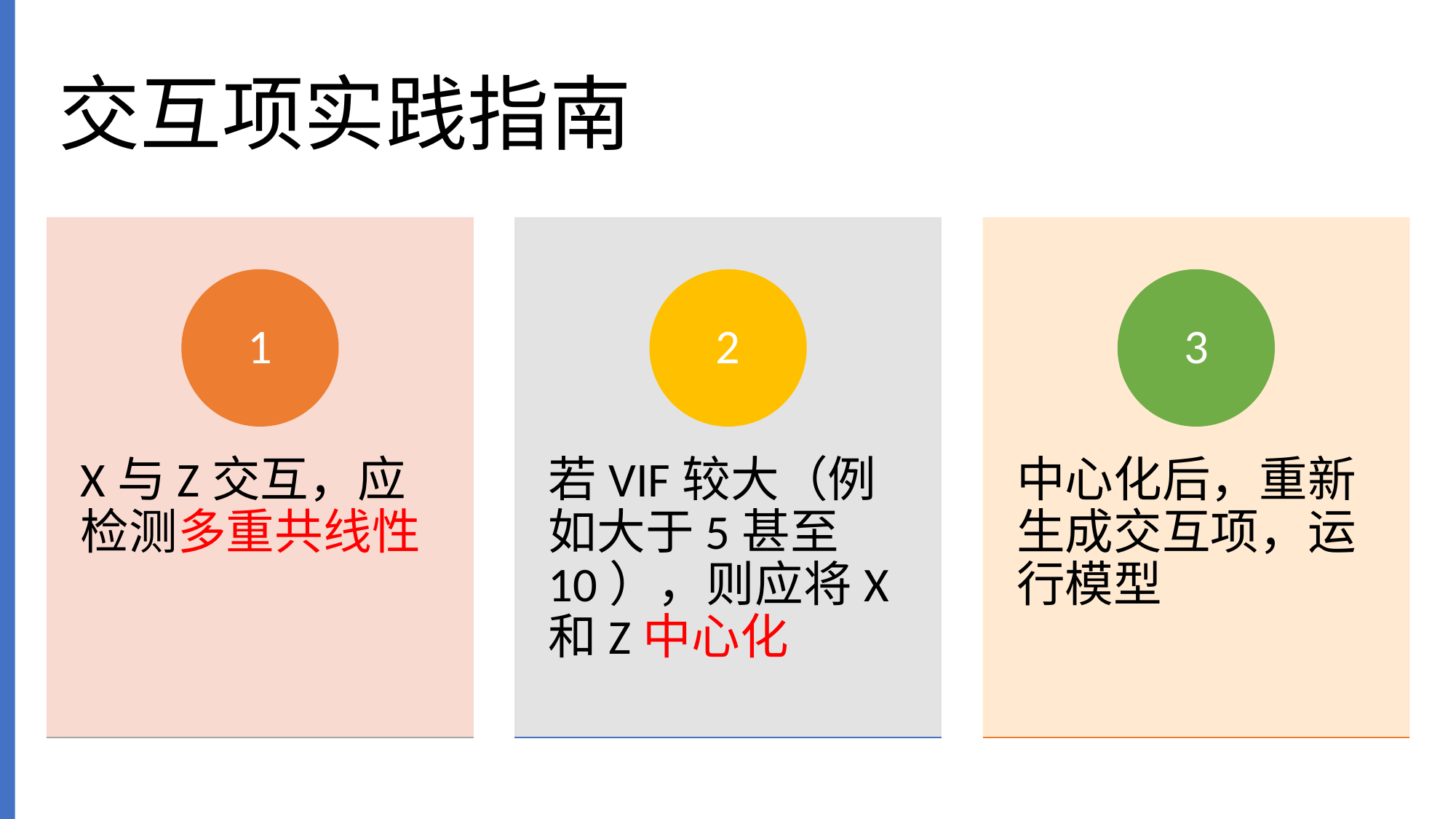

# 交互项实践指南
X与Z交互，应检测多重共线性
1
若VIF较大（例如大于5甚至10），则应将X和Z中心化
2
中心化后，重新生成交互项，运行模型
3